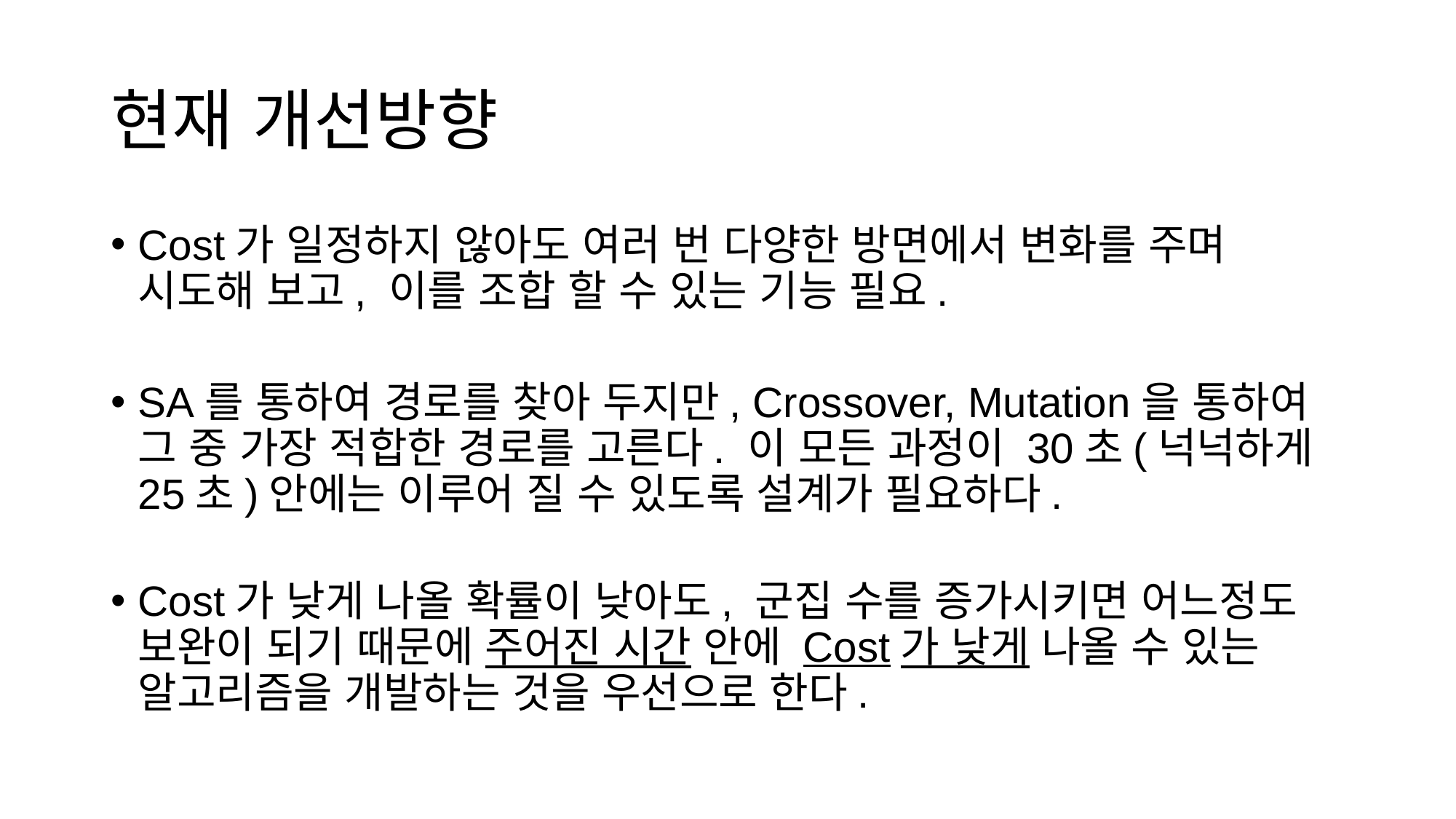

# 현재 개선방향
Cost가 일정하지 않아도 여러 번 다양한 방면에서 변화를 주며 시도해 보고, 이를 조합 할 수 있는 기능 필요.
SA를 통하여 경로를 찾아 두지만, Crossover, Mutation을 통하여 그 중 가장 적합한 경로를 고른다. 이 모든 과정이 30초(넉넉하게 25초)안에는 이루어 질 수 있도록 설계가 필요하다.
Cost가 낮게 나올 확률이 낮아도, 군집 수를 증가시키면 어느정도 보완이 되기 때문에 주어진 시간 안에 Cost가 낮게 나올 수 있는 알고리즘을 개발하는 것을 우선으로 한다.